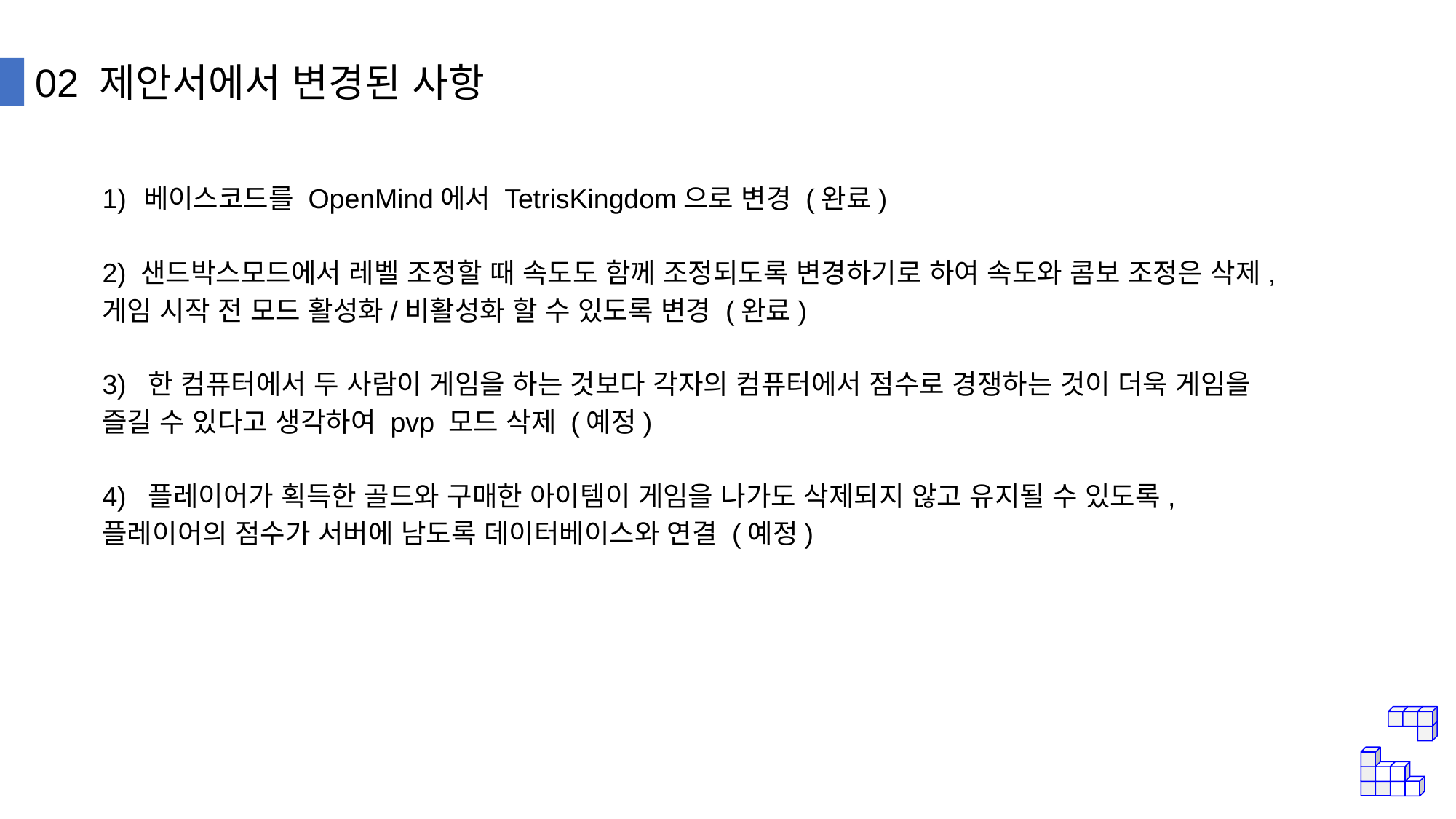

02 제안서에서 변경된 사항

베이스코드를 OpenMind에서 TetrisKingdom으로 변경 (완료)
2) 샌드박스모드에서 레벨 조정할 때 속도도 함께 조정되도록 변경하기로 하여 속도와 콤보 조정은 삭제, 게임 시작 전 모드 활성화/비활성화 할 수 있도록 변경 (완료)
3)  한 컴퓨터에서 두 사람이 게임을 하는 것보다 각자의 컴퓨터에서 점수로 경쟁하는 것이 더욱 게임을 즐길 수 있다고 생각하여 pvp 모드 삭제 (예정)
4)  플레이어가 획득한 골드와 구매한 아이템이 게임을 나가도 삭제되지 않고 유지될 수 있도록, 플레이어의 점수가 서버에 남도록 데이터베이스와 연결 (예정)